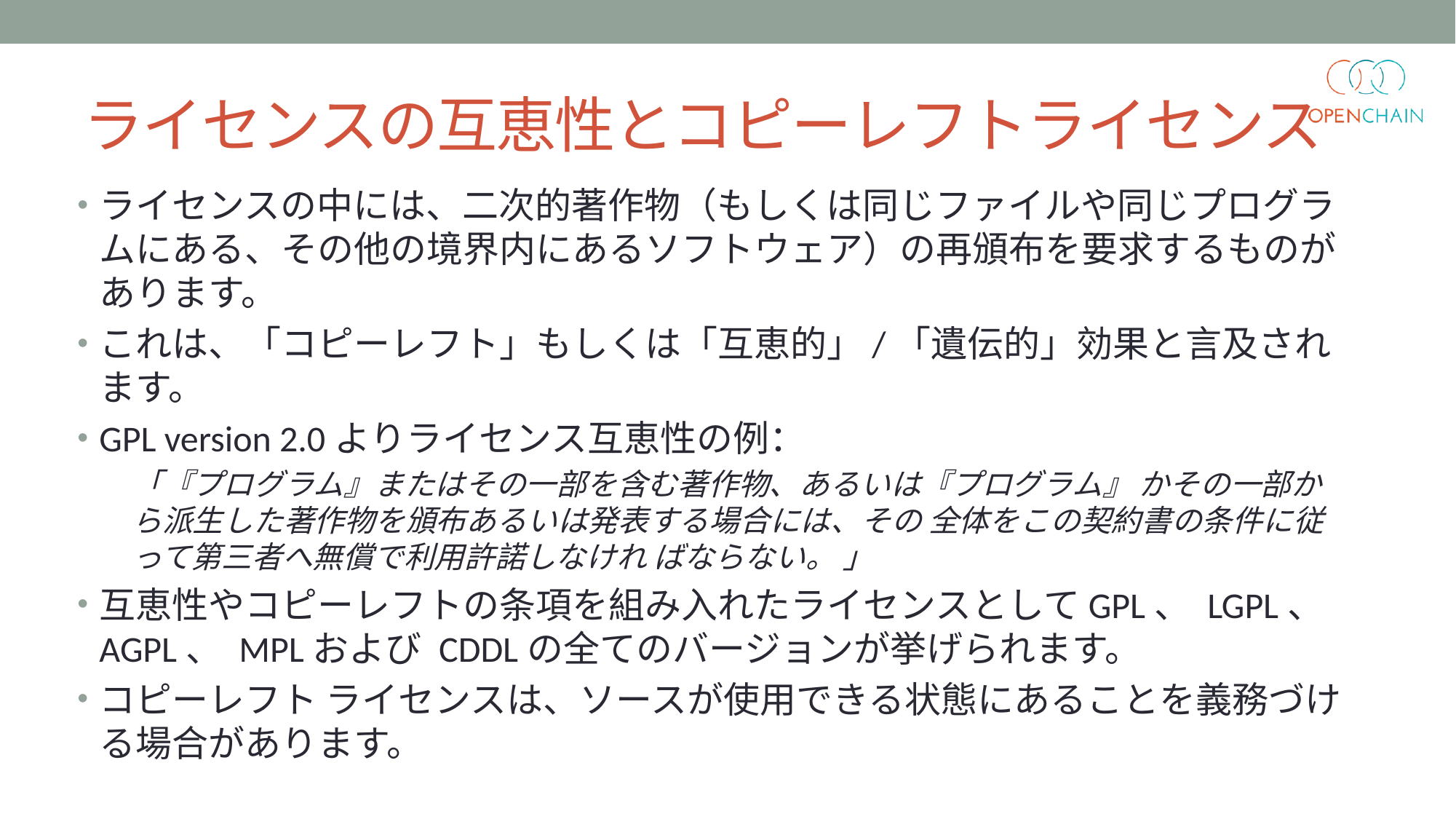

# ライセンスの互恵性とコピーレフトライセンス
ライセンスの中には、二次的著作物（もしくは同じファイルや同じプログラムにある、その他の境界内にあるソフトウェア）の再頒布を要求するものがあります。
これは、「コピーレフト」もしくは「互恵的」/「遺伝的」効果と言及されます。
GPL version 2.0よりライセンス互恵性の例：
「『プログラム』またはその一部を含む著作物、あるいは『プログラム』 かその一部から派生した著作物を頒布あるいは発表する場合には、その 全体をこの契約書の条件に従って第三者へ無償で利用許諾しなけれ ばならない。 」
互恵性やコピーレフトの条項を組み入れたライセンスとしてGPL、 LGPL、 AGPL、 MPLおよび CDDLの全てのバージョンが挙げられます。
コピーレフト ライセンスは、ソースが使用できる状態にあることを義務づける場合があります。